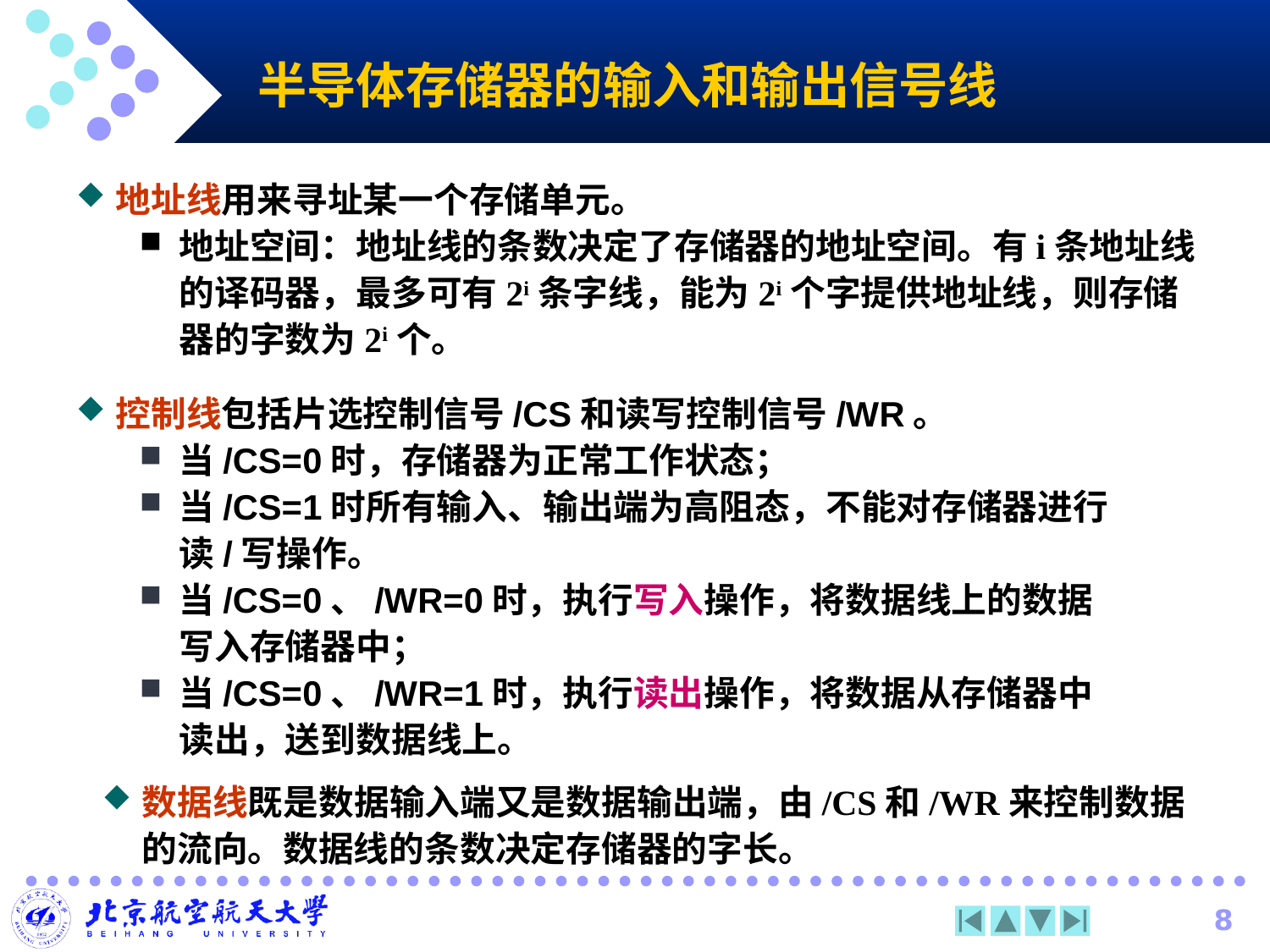

# 半导体存储器的输入和输出信号线
地址线用来寻址某一个存储单元。
地址空间：地址线的条数决定了存储器的地址空间。有i条地址线的译码器，最多可有2i条字线，能为2i个字提供地址线，则存储器的字数为2i个。
控制线包括片选控制信号/CS和读写控制信号/WR。
当/CS=0时，存储器为正常工作状态；
当/CS=1时所有输入、输出端为高阻态，不能对存储器进行读/写操作。
当/CS=0、/WR=0时，执行写入操作，将数据线上的数据写入存储器中；
当/CS=0、/WR=1时，执行读出操作，将数据从存储器中读出，送到数据线上。
数据线既是数据输入端又是数据输出端，由/CS和/WR来控制数据的流向。数据线的条数决定存储器的字长。
8